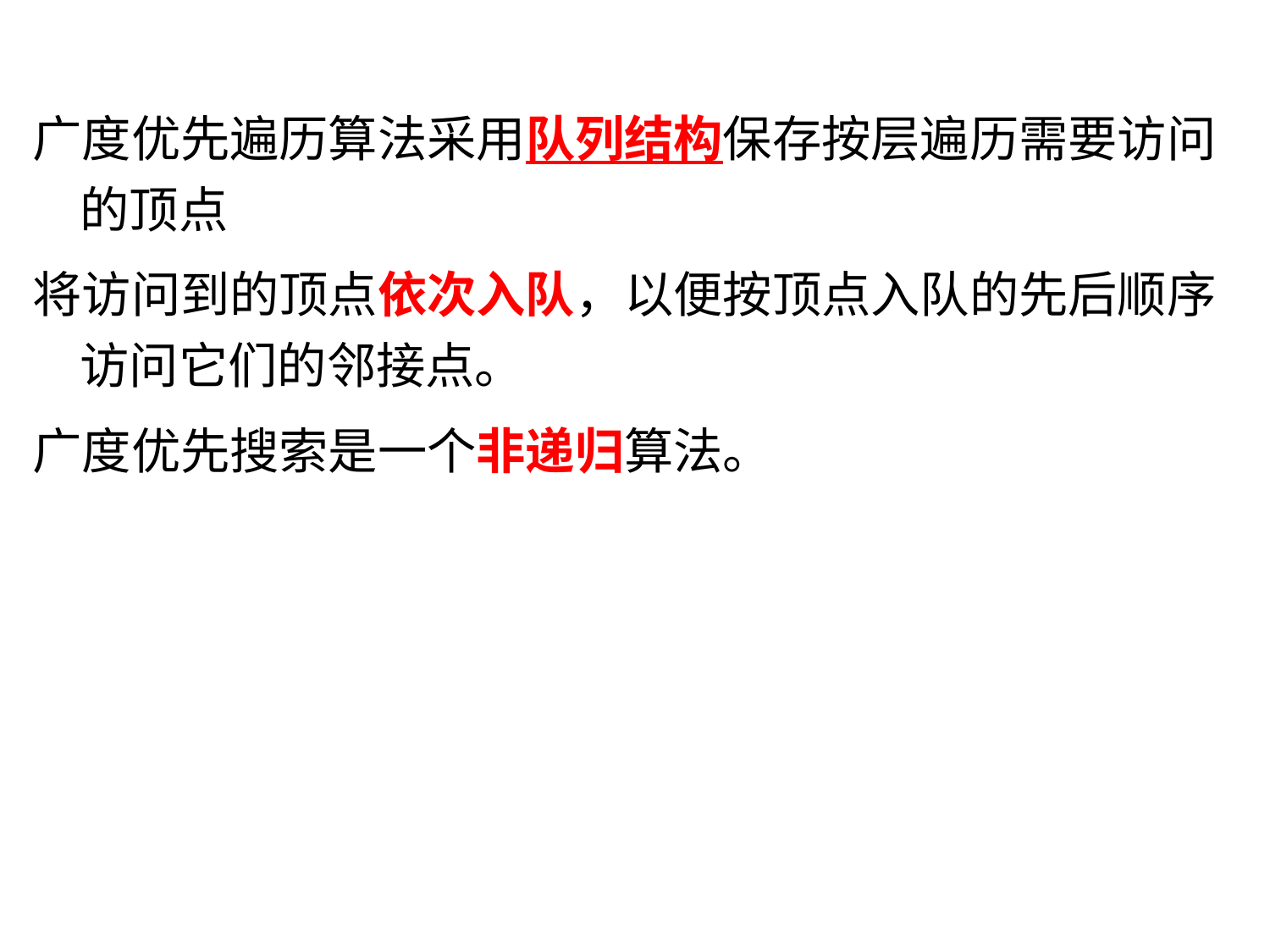

广度优先遍历算法采用队列结构保存按层遍历需要访问的顶点
将访问到的顶点依次入队，以便按顶点入队的先后顺序访问它们的邻接点。
广度优先搜索是一个非递归算法。